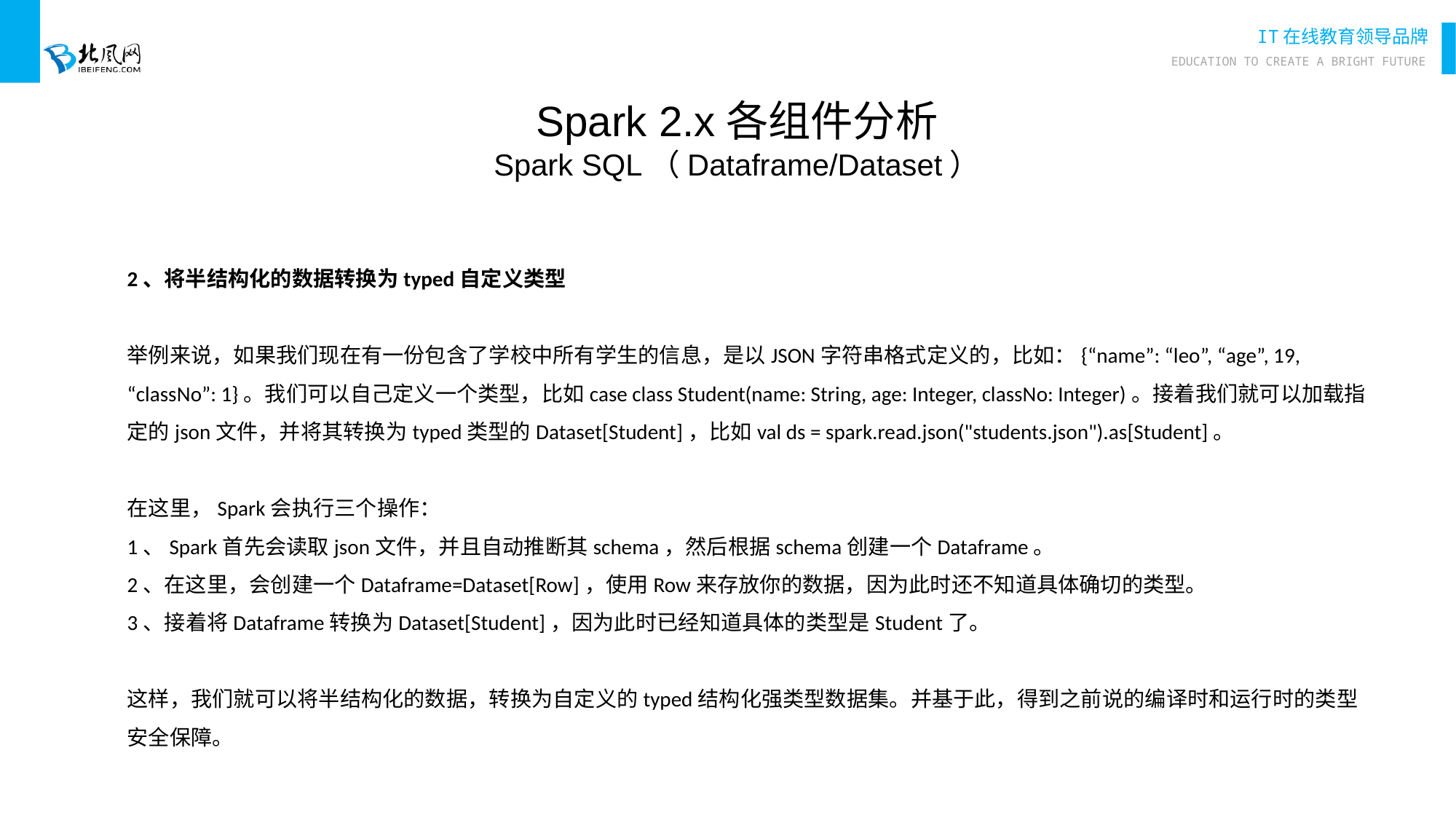

Spark 2.x各组件分析
Spark SQL（Dataframe/Dataset）
2、将半结构化的数据转换为typed自定义类型

举例来说，如果我们现在有一份包含了学校中所有学生的信息，是以JSON字符串格式定义的，比如：{“name”: “leo”, “age”, 19, “classNo”: 1}。我们可以自己定义一个类型，比如case class Student(name: String, age: Integer, classNo: Integer)。接着我们就可以加载指定的json文件，并将其转换为typed类型的Dataset[Student]，比如val ds = spark.read.json("students.json").as[Student]。

在这里，Spark会执行三个操作：
1、Spark首先会读取json文件，并且自动推断其schema，然后根据schema创建一个Dataframe。
2、在这里，会创建一个Dataframe=Dataset[Row]，使用Row来存放你的数据，因为此时还不知道具体确切的类型。
3、接着将Dataframe转换为Dataset[Student]，因为此时已经知道具体的类型是Student了。

这样，我们就可以将半结构化的数据，转换为自定义的typed结构化强类型数据集。并基于此，得到之前说的编译时和运行时的类型安全保障。